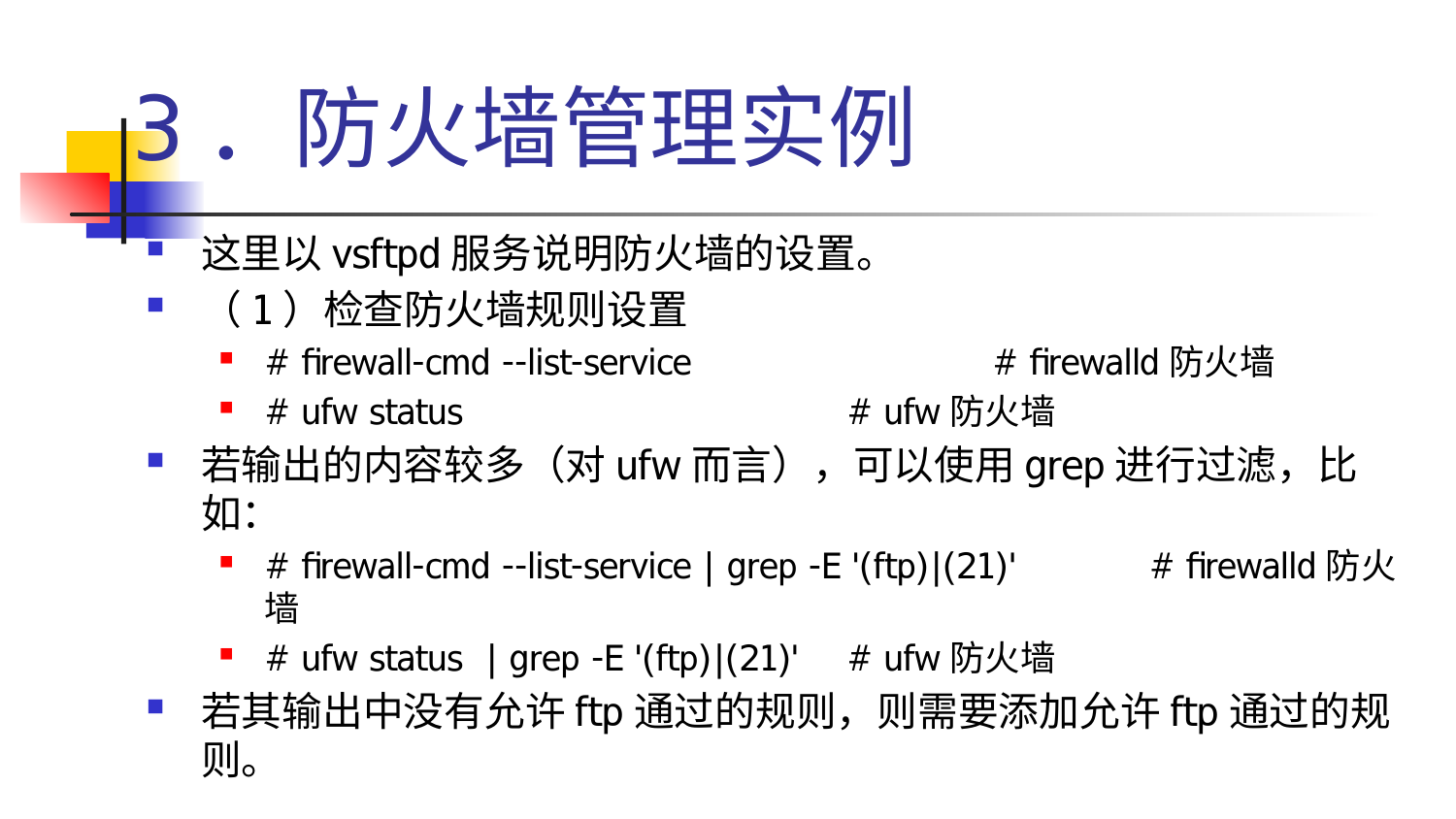

# 3．防火墙管理实例
这里以vsftpd服务说明防火墙的设置。
（1）检查防火墙规则设置
# firewall-cmd --list-service 		# firewalld防火墙
# ufw status 			# ufw防火墙
若输出的内容较多（对ufw而言），可以使用grep进行过滤，比如：
# firewall-cmd --list-service | grep -E '(ftp)|(21)'	 # firewalld防火墙
# ufw status  | grep -E '(ftp)|(21)' 	# ufw防火墙
若其输出中没有允许ftp通过的规则，则需要添加允许ftp通过的规则。